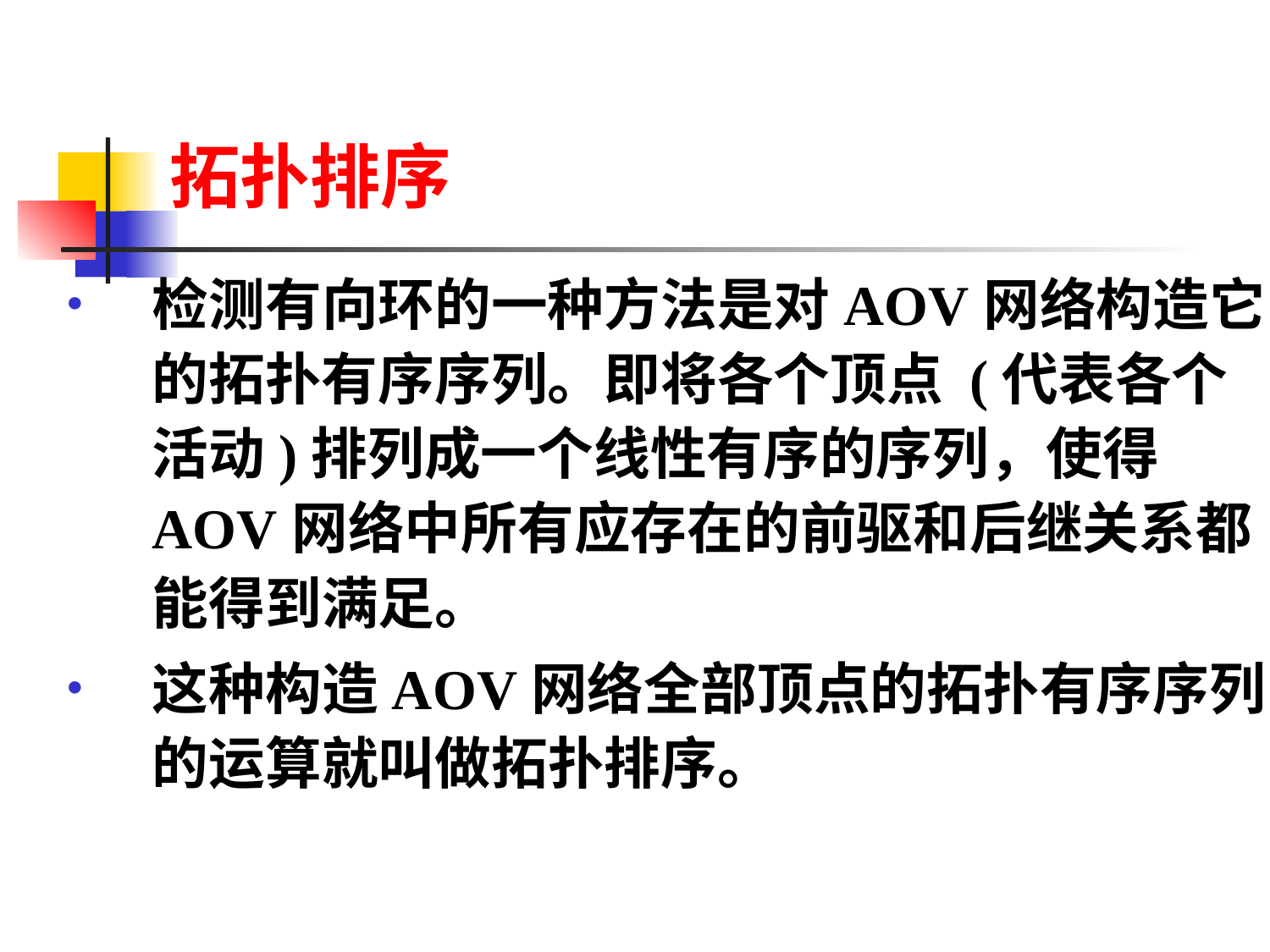

拓扑排序
检测有向环的一种方法是对AOV网络构造它的拓扑有序序列。即将各个顶点 (代表各个活动)排列成一个线性有序的序列，使得AOV网络中所有应存在的前驱和后继关系都能得到满足。
这种构造AOV网络全部顶点的拓扑有序序列的运算就叫做拓扑排序。
126